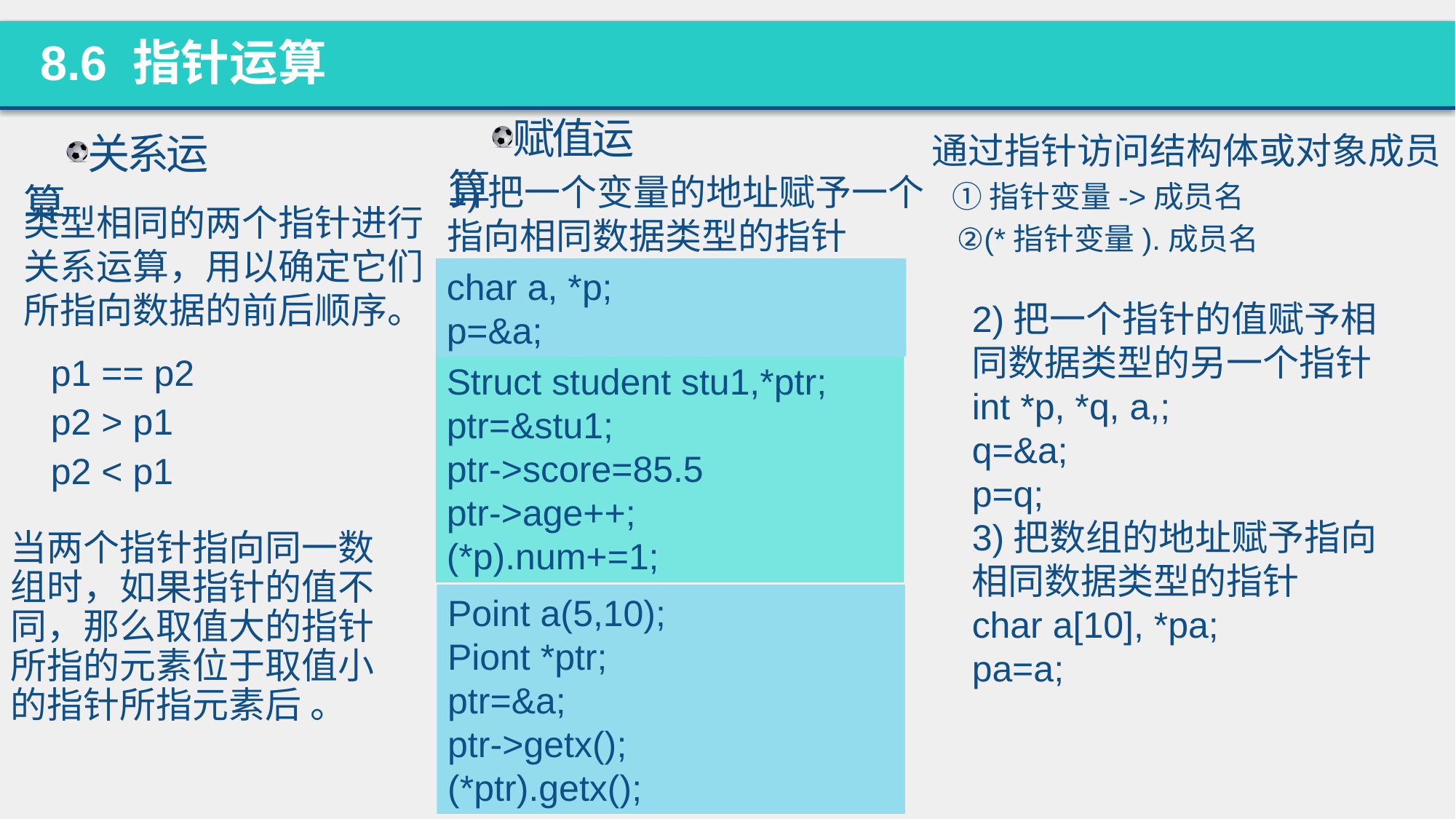

8.6 指针运算
赋值运算
通过指针访问结构体或对象成员
   ①指针变量->成员名
   ②(*指针变量).成员名
关系运算
1)把一个变量的地址赋予一个指向相同数据类型的指针
类型相同的两个指针进行关系运算，用以确定它们所指向数据的前后顺序。
char a, *p;
p=&a;
2)把一个指针的值赋予相同数据类型的另一个指针
int *p, *q, a,;
q=&a;
p=q;
3)把数组的地址赋予指向相同数据类型的指针
char a[10], *pa;
pa=a;
p1 == p2
p2 > p1
p2 < p1
Struct student stu1,*ptr;
ptr=&stu1;
ptr->score=85.5
ptr->age++;
(*p).num+=1;
当两个指针指向同一数组时，如果指针的值不同，那么取值大的指针所指的元素位于取值小的指针所指元素后 。
Point a(5,10);
Piont *ptr;
ptr=&a;
ptr->getx();
(*ptr).getx();